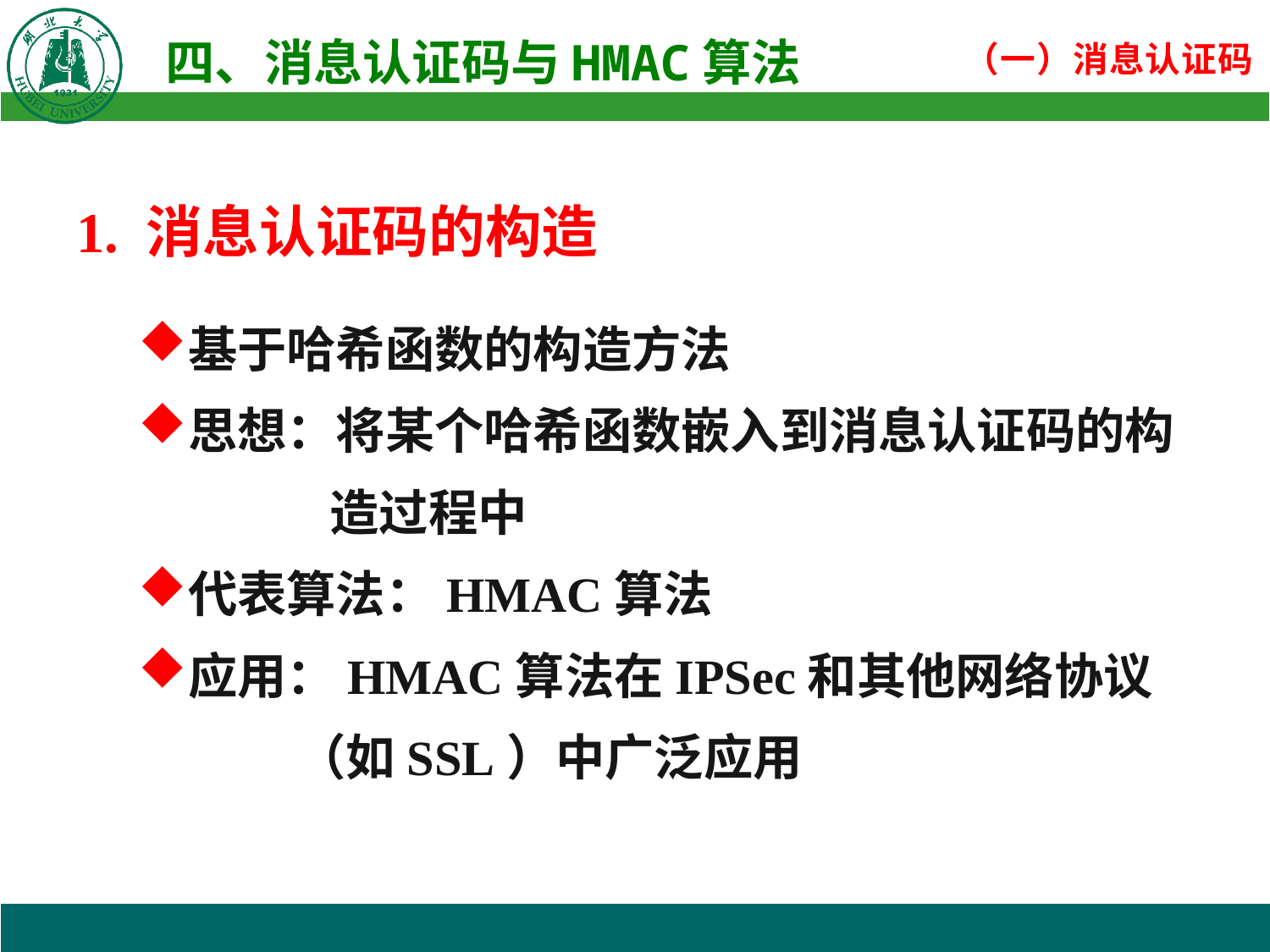

1. 消息认证码的构造
基于哈希函数的构造方法
思想：将某个哈希函数嵌入到消息认证码的构
                造过程中
代表算法：HMAC算法
应用：HMAC算法在IPSec和其他网络协议
             （如SSL）中广泛应用